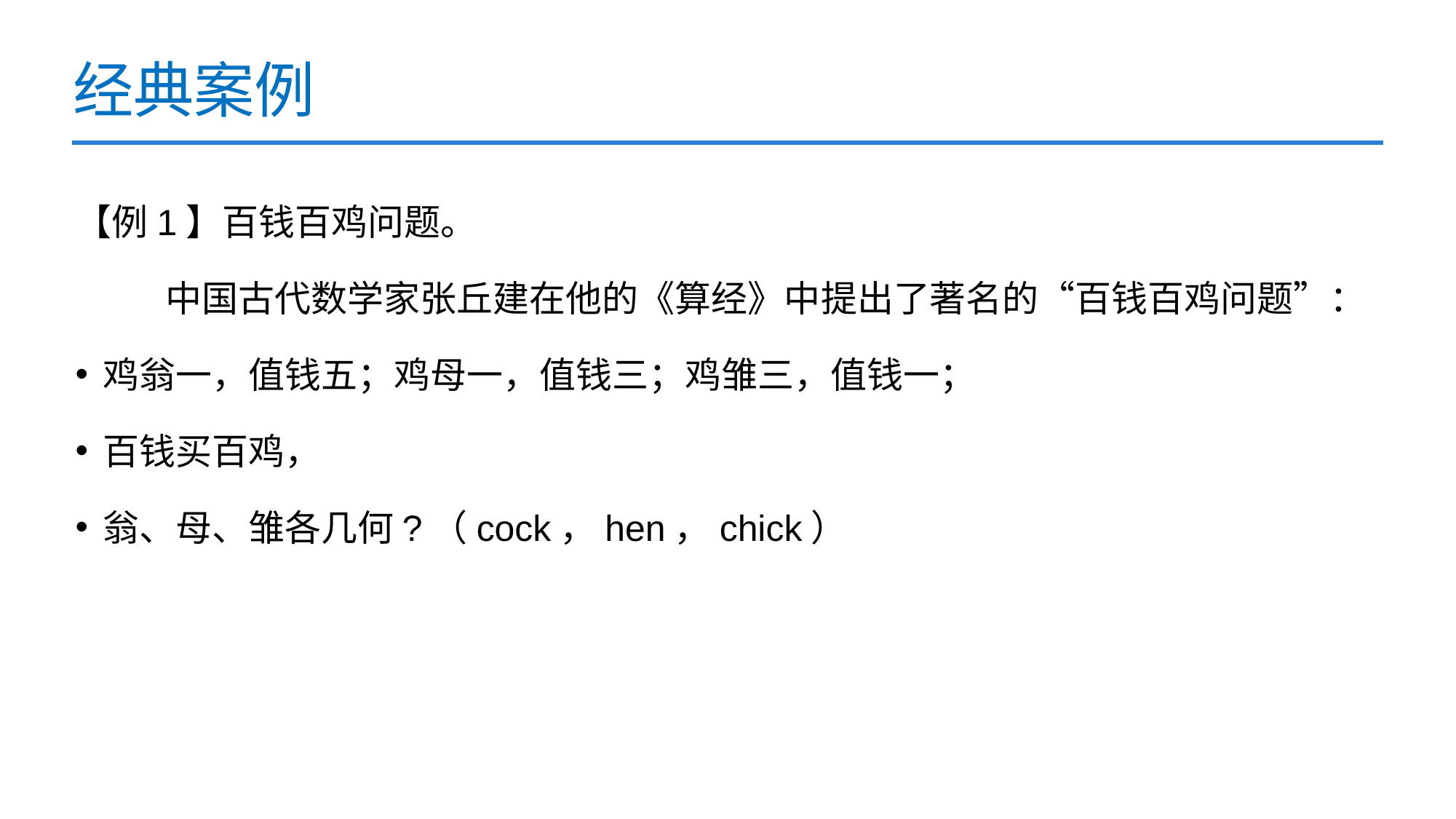

# 经典案例
【例1】百钱百鸡问题。
          中国古代数学家张丘建在他的《算经》中提出了著名的“百钱百鸡问题”：
鸡翁一，值钱五；鸡母一，值钱三；鸡雏三，值钱一；
百钱买百鸡，
翁、母、雏各几何?（cock，hen，chick）